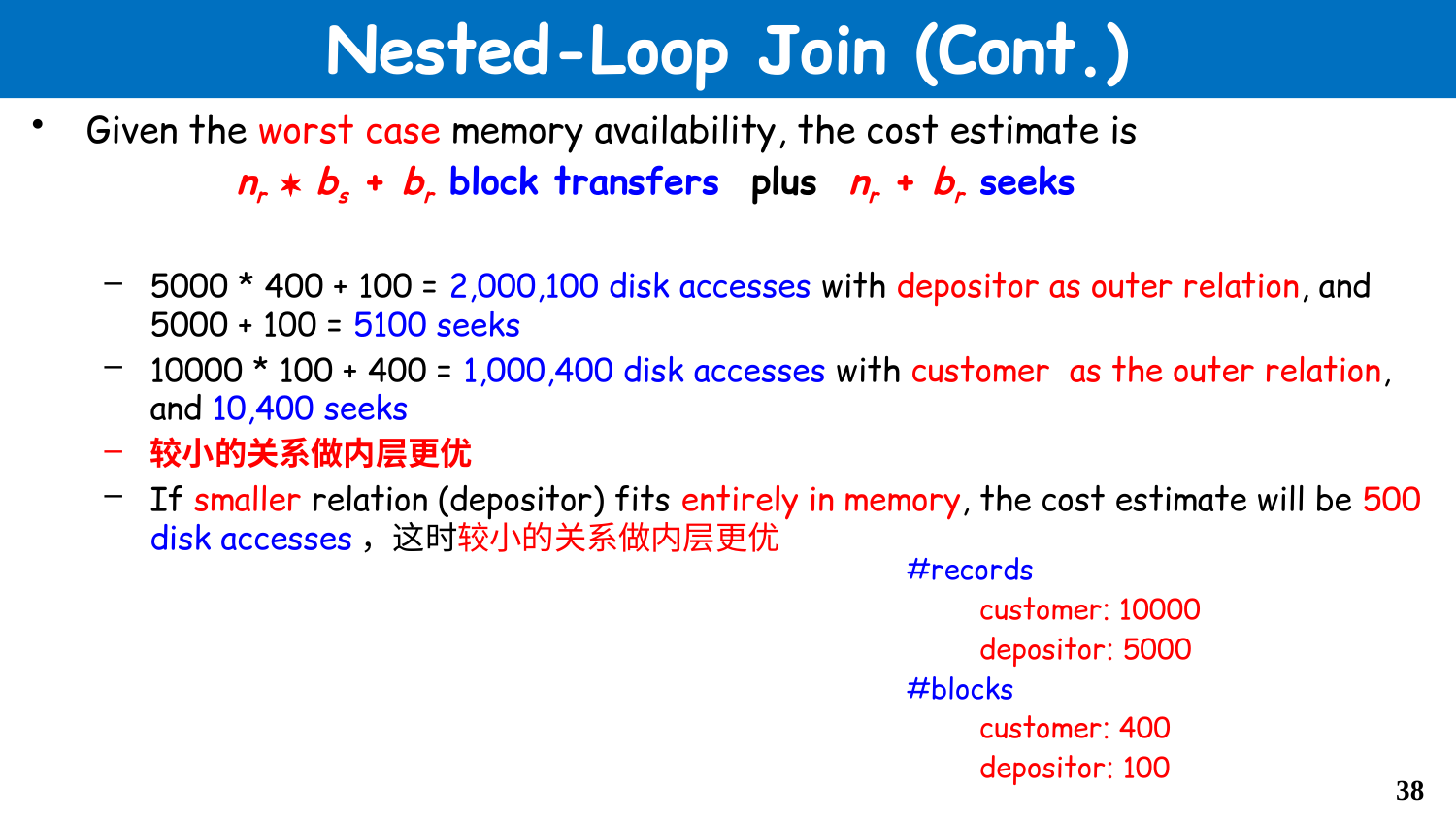

# Nested-Loop Join (Cont.)
Given the worst case memory availability, the cost estimate is
             nr ∗ bs + br block transfers  plus  nr + br seeks

5000 * 400 + 100 = 2,000,100 disk accesses with depositor as outer relation, and  5000 + 100 = 5100 seeks
10000 * 100 + 400 = 1,000,400 disk accesses with customer  as the outer relation, and 10,400 seeks
较小的关系做内层更优
If smaller relation (depositor) fits entirely in memory, the cost estimate will be 500 disk accesses，这时较小的关系做内层更优

#records
customer: 10000
depositor: 5000
#blocks
customer: 400
depositor: 100